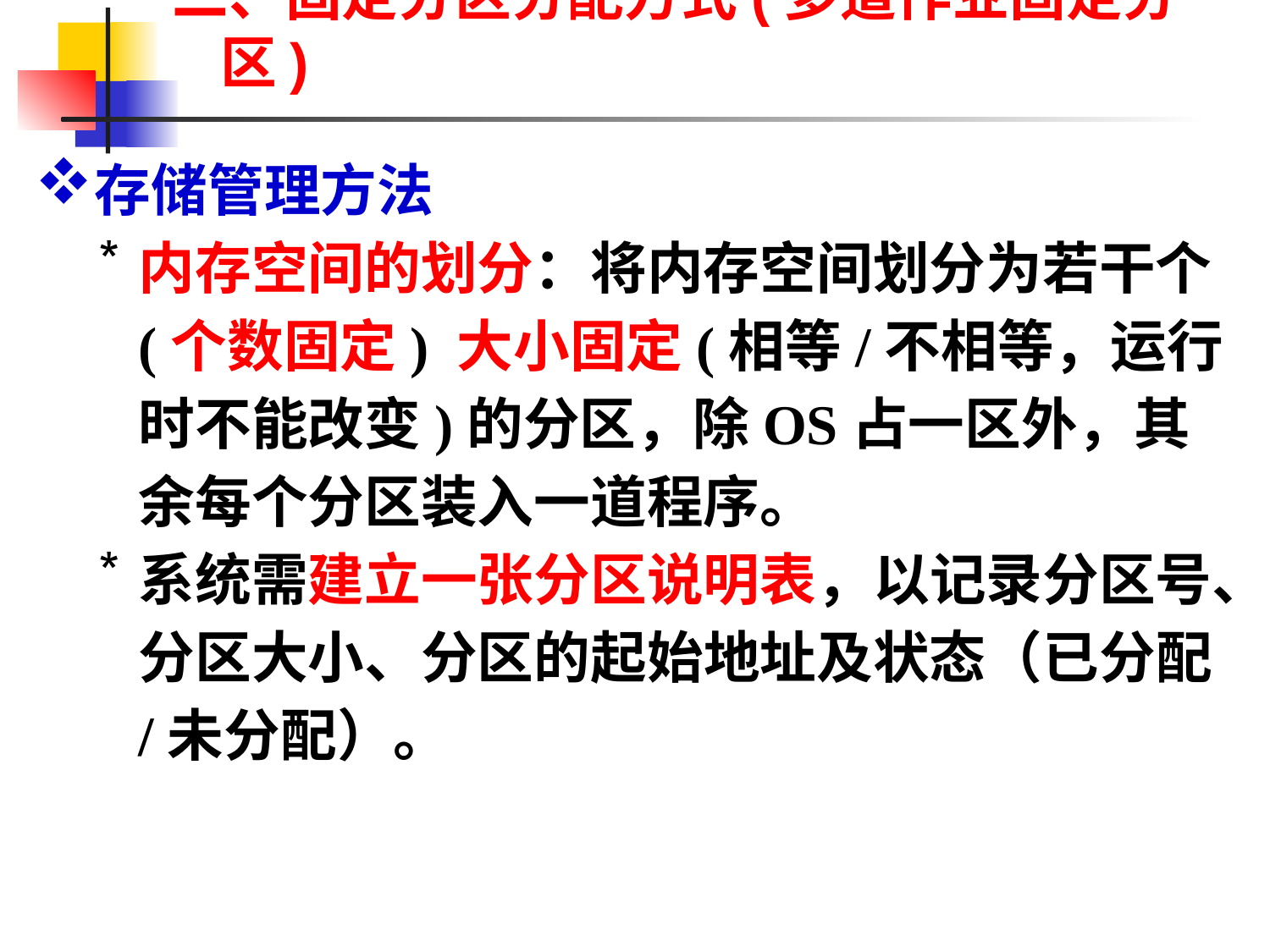

# 二、固定分区分配方式(多道作业固定分区)
存储管理方法
内存空间的划分：将内存空间划分为若干个(个数固定) 大小固定(相等/不相等，运行时不能改变)的分区，除OS占一区外，其余每个分区装入一道程序。
系统需建立一张分区说明表，以记录分区号、分区大小、分区的起始地址及状态（已分配/未分配）。